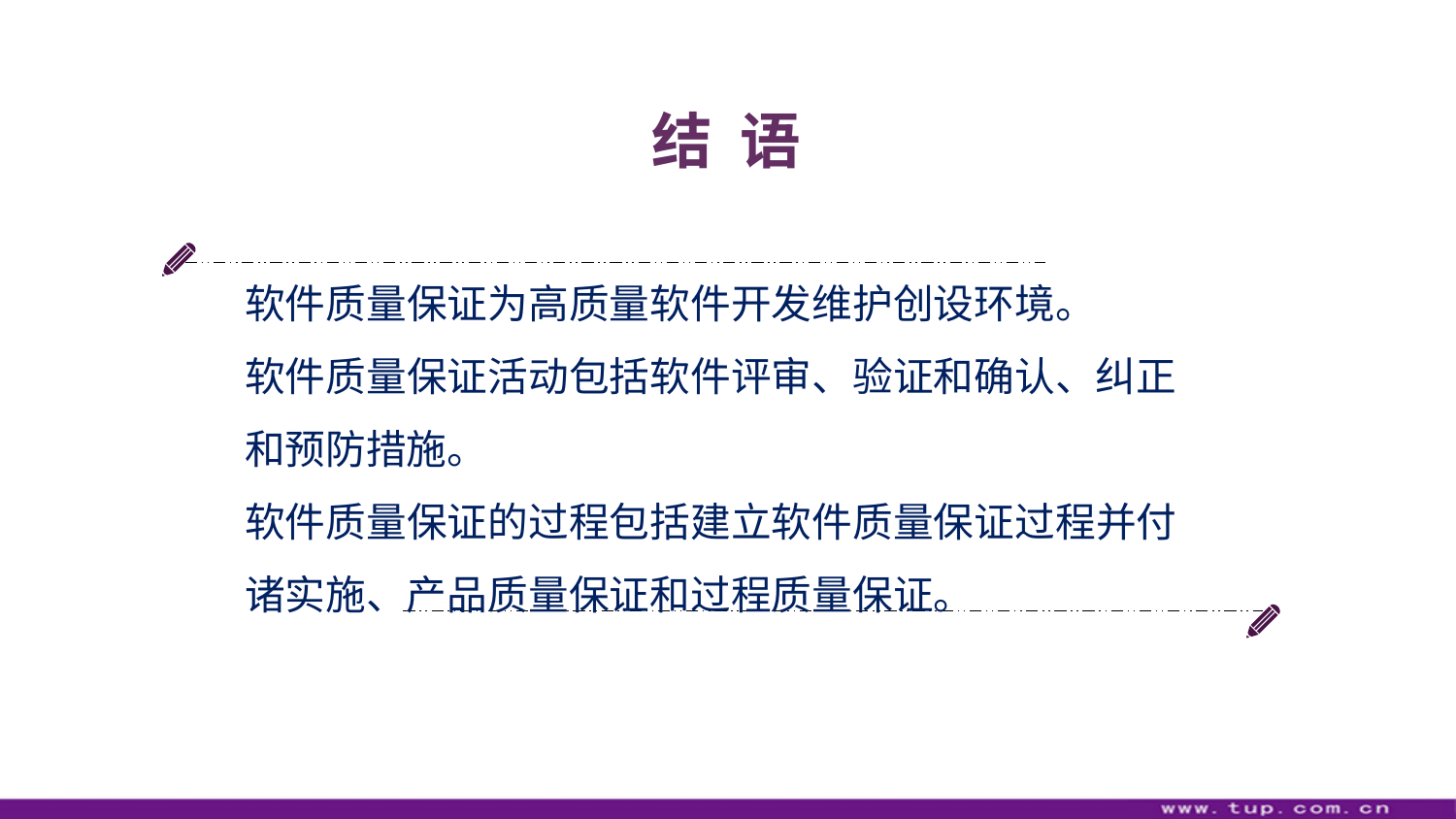

结  语

软件质量保证为高质量软件开发维护创设环境。
软件质量保证活动包括软件评审、验证和确认、纠正和预防措施。
软件质量保证的过程包括建立软件质量保证过程并付诸实施、产品质量保证和过程质量保证。